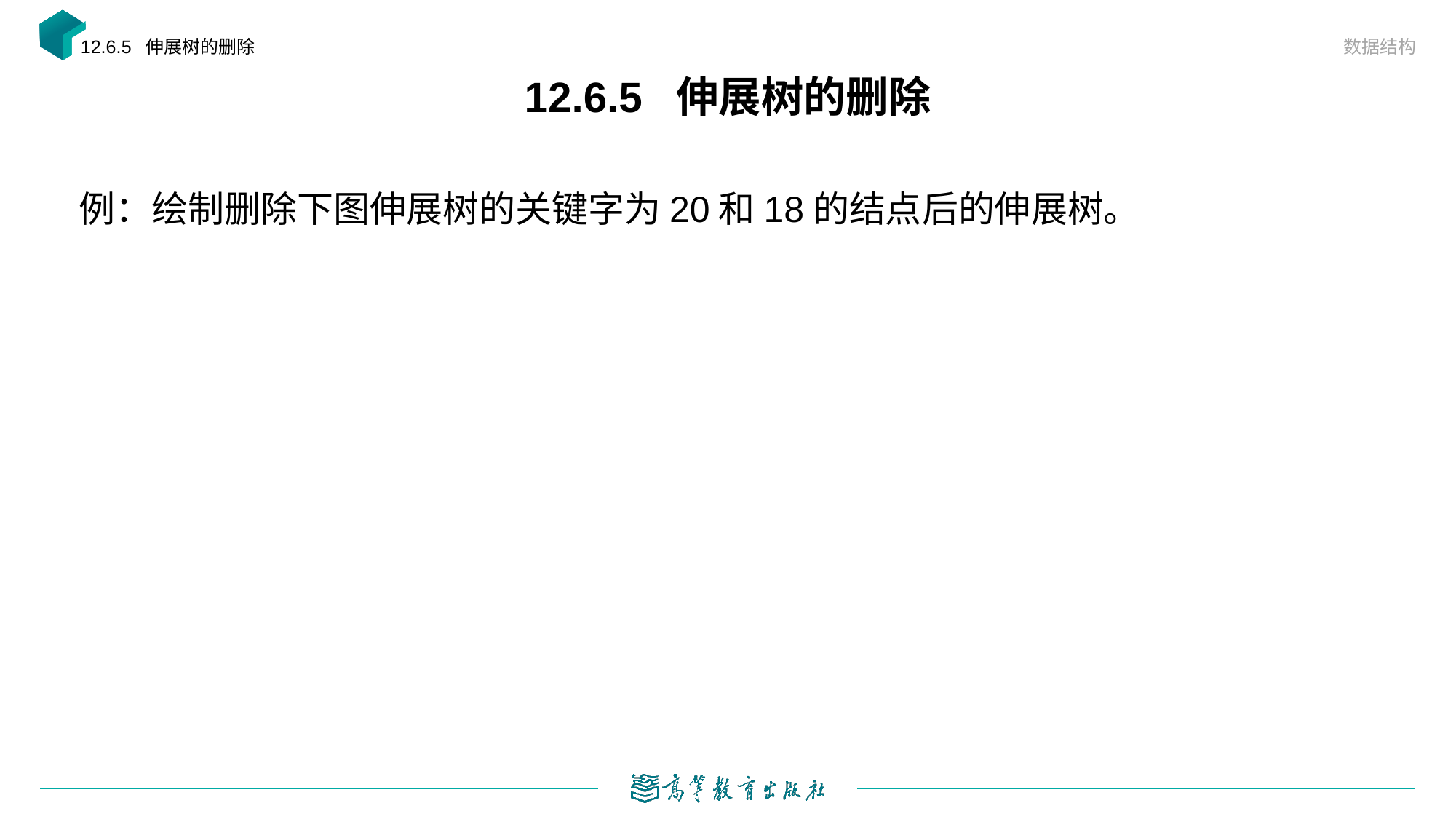

数据结构
12.6.5  伸展树的删除
# 12.6.5  伸展树的删除
例：绘制删除下图伸展树的关键字为20和18的结点后的伸展树。